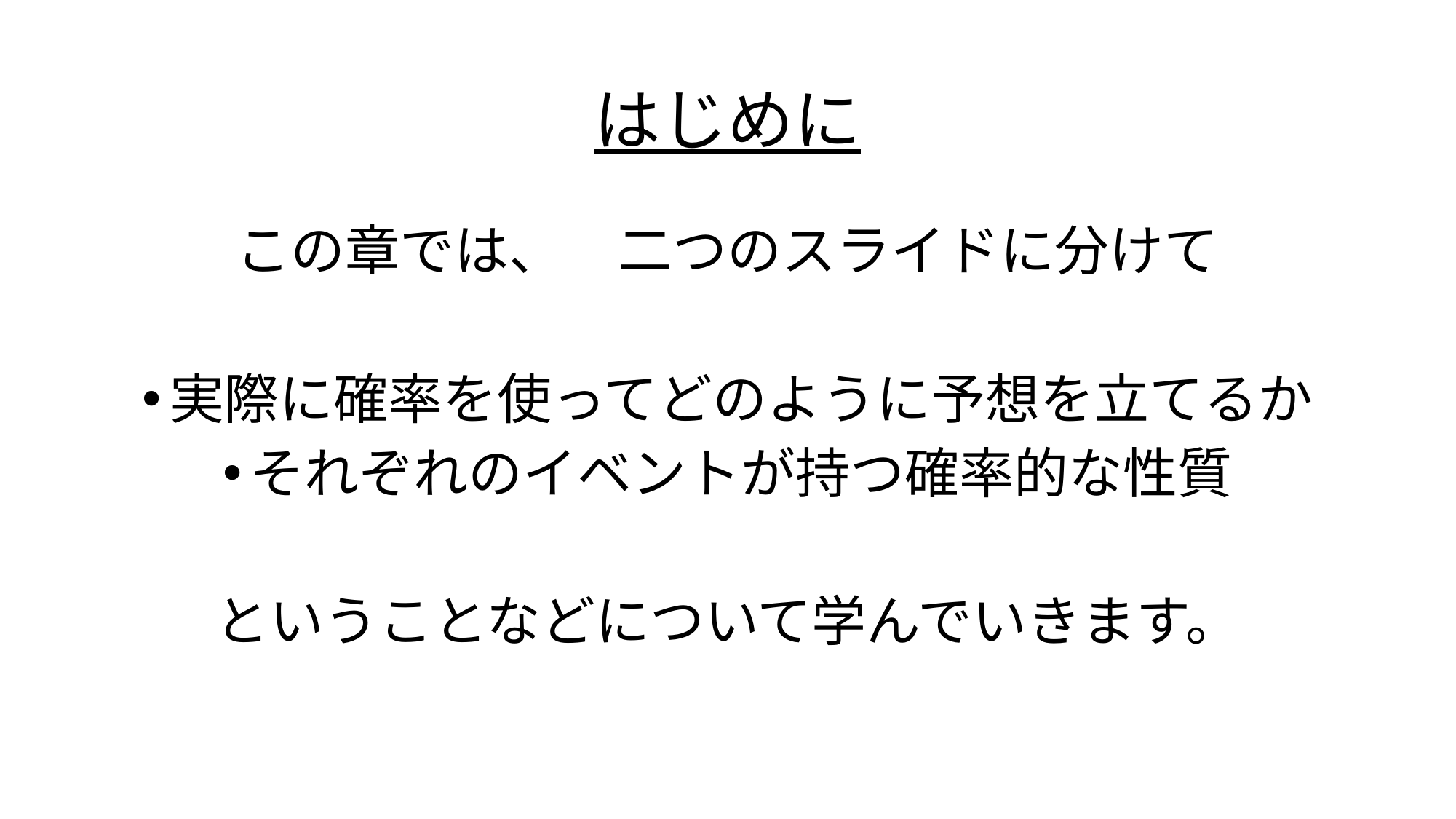

# はじめに
この章では、　二つのスライドに分けて

実際に確率を使ってどのように予想を立てるか
それぞれのイベントが持つ確率的な性質

ということなどについて学んでいきます。